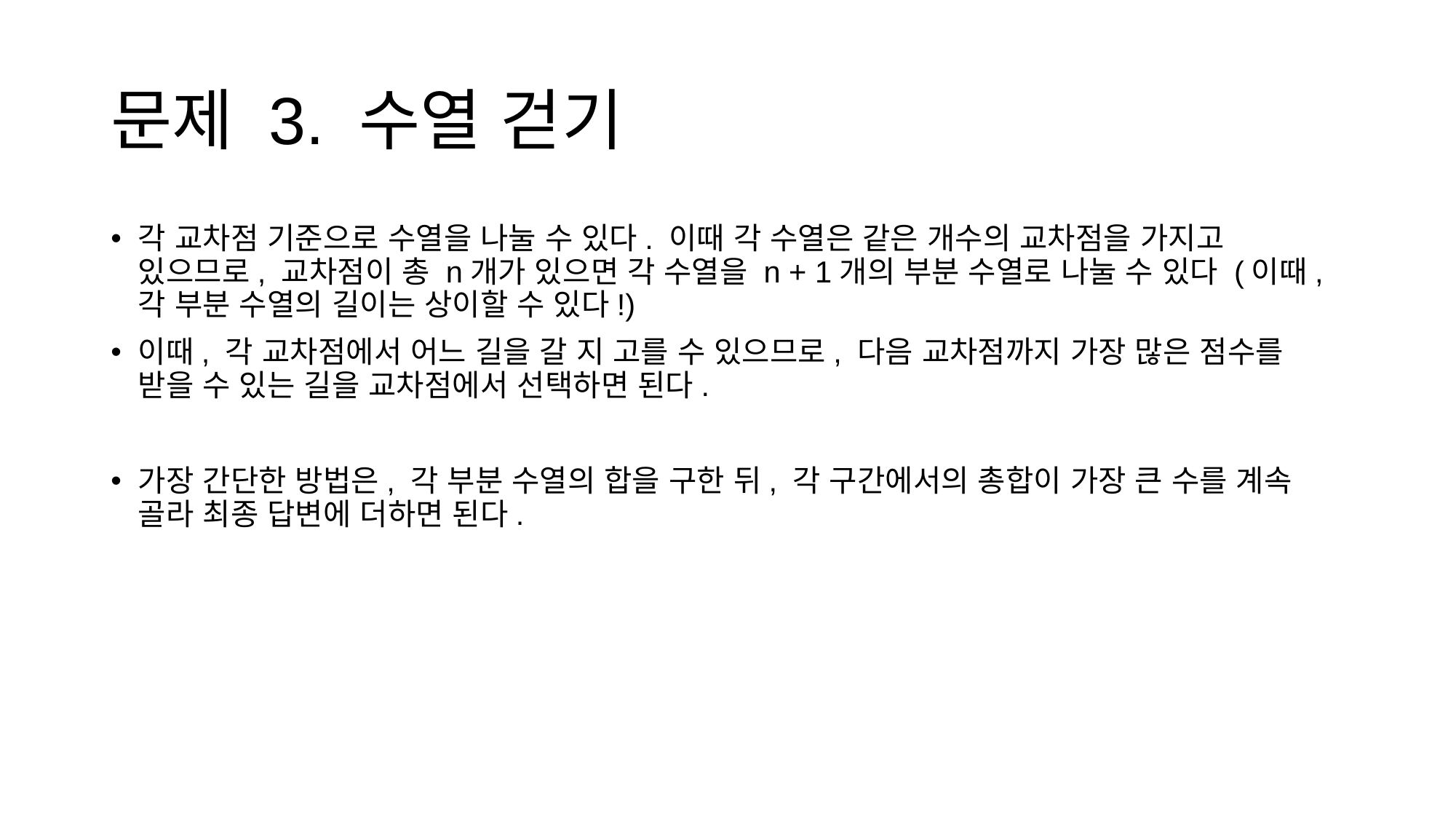

# 문제 3. 수열 걷기
각 교차점 기준으로 수열을 나눌 수 있다. 이때 각 수열은 같은 개수의 교차점을 가지고 있으므로, 교차점이 총 n개가 있으면 각 수열을 n + 1개의 부분 수열로 나눌 수 있다 (이때, 각 부분 수열의 길이는 상이할 수 있다!)
이때, 각 교차점에서 어느 길을 갈 지 고를 수 있으므로, 다음 교차점까지 가장 많은 점수를 받을 수 있는 길을 교차점에서 선택하면 된다.

가장 간단한 방법은, 각 부분 수열의 합을 구한 뒤, 각 구간에서의 총합이 가장 큰 수를 계속 골라 최종 답변에 더하면 된다.